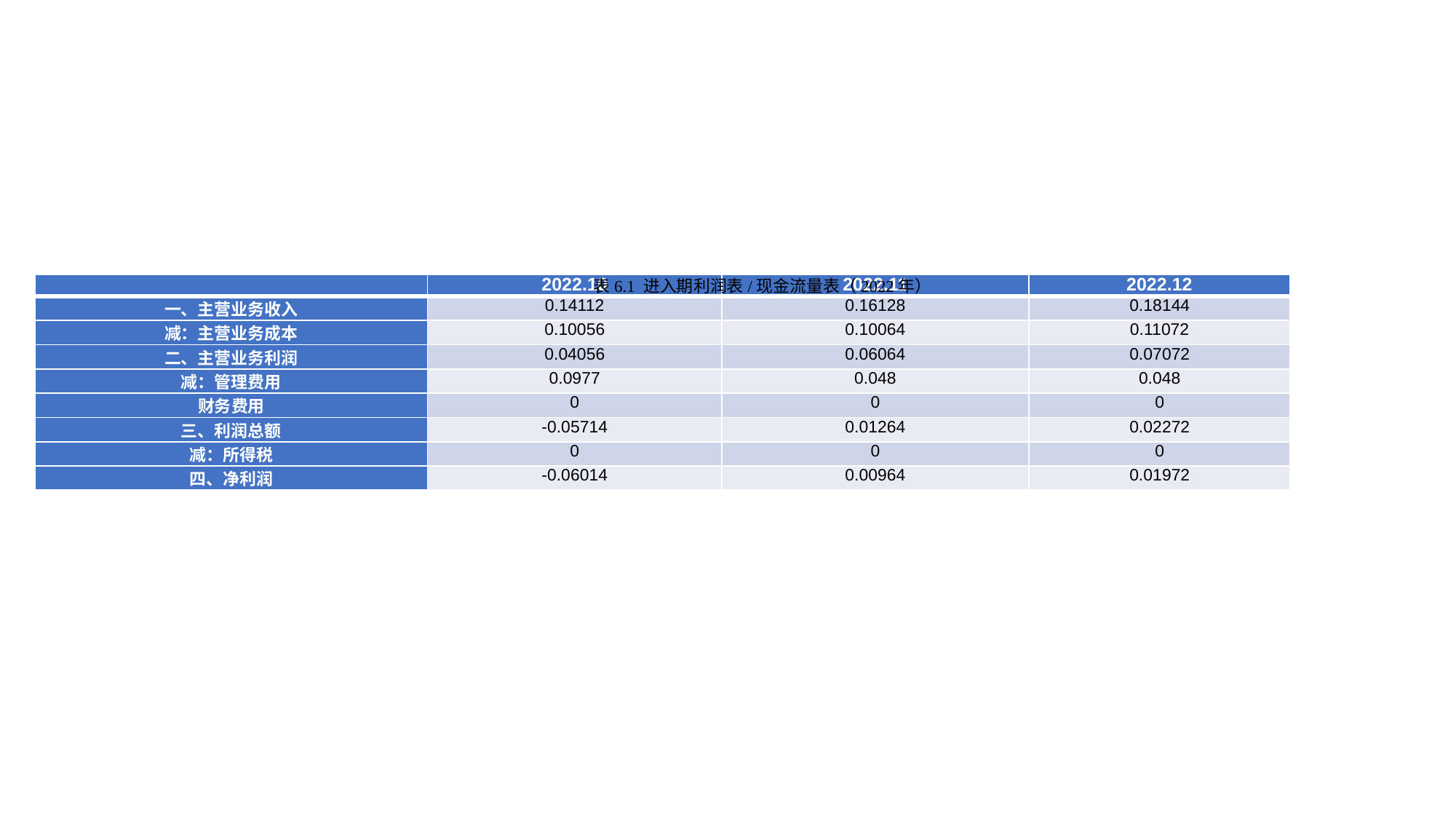

|  | 2022.10 | 2022.11 | 2022.12 |
| --- | --- | --- | --- |
| 一、主营业务收入 | 0.14112 | 0.16128 | 0.18144 |
| 减：主营业务成本 | 0.10056 | 0.10064 | 0.11072 |
| 二、主营业务利润 | 0.04056 | 0.06064 | 0.07072 |
| 减：管理费用 | 0.0977 | 0.048 | 0.048 |
| 财务费用 | 0 | 0 | 0 |
| 三、利润总额 | -0.05714 | 0.01264 | 0.02272 |
| 减：所得税 | 0 | 0 | 0 |
| 四、净利润 | -0.06014 | 0.00964 | 0.01972 |
表6.1 进入期利润表/现金流量表（2022年）